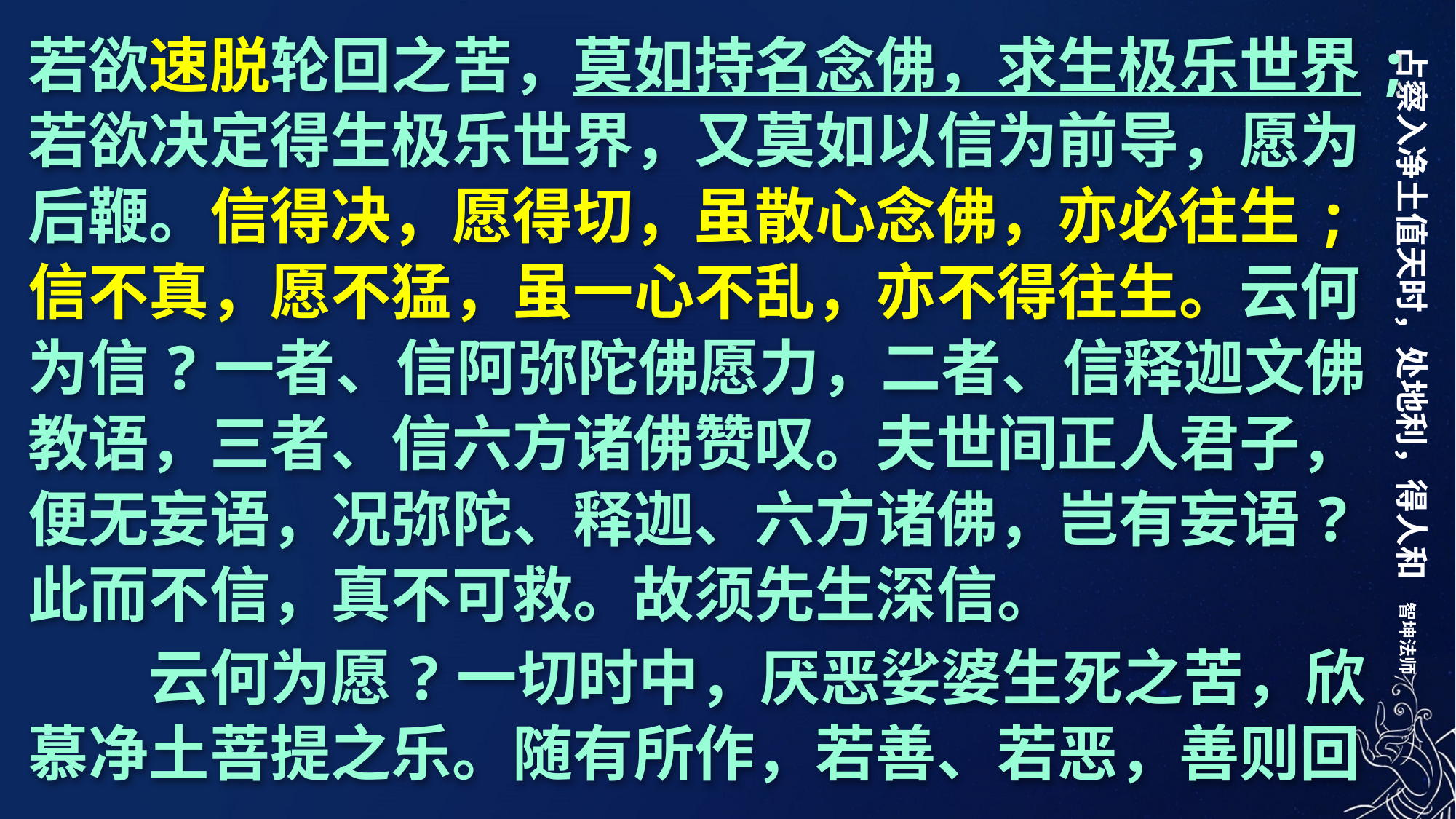

若欲速脱轮回之苦，莫如持名念佛，求生极乐世界;若欲决定得生极乐世界，又莫如以信为前导，愿为后鞭。信得决，愿得切，虽散心念佛，亦必往生;信不真，愿不猛，虽一心不乱，亦不得往生。云何为信?一者、信阿弥陀佛愿力，二者、信释迦文佛教语，三者、信六方诸佛赞叹。夫世间正人君子，便无妄语，况弥陀、释迦、六方诸佛，岂有妄语?此而不信，真不可救。故须先生深信。
　　云何为愿?一切时中，厌恶娑婆生死之苦，欣慕净土菩提之乐。随有所作，若善、若恶，善则回